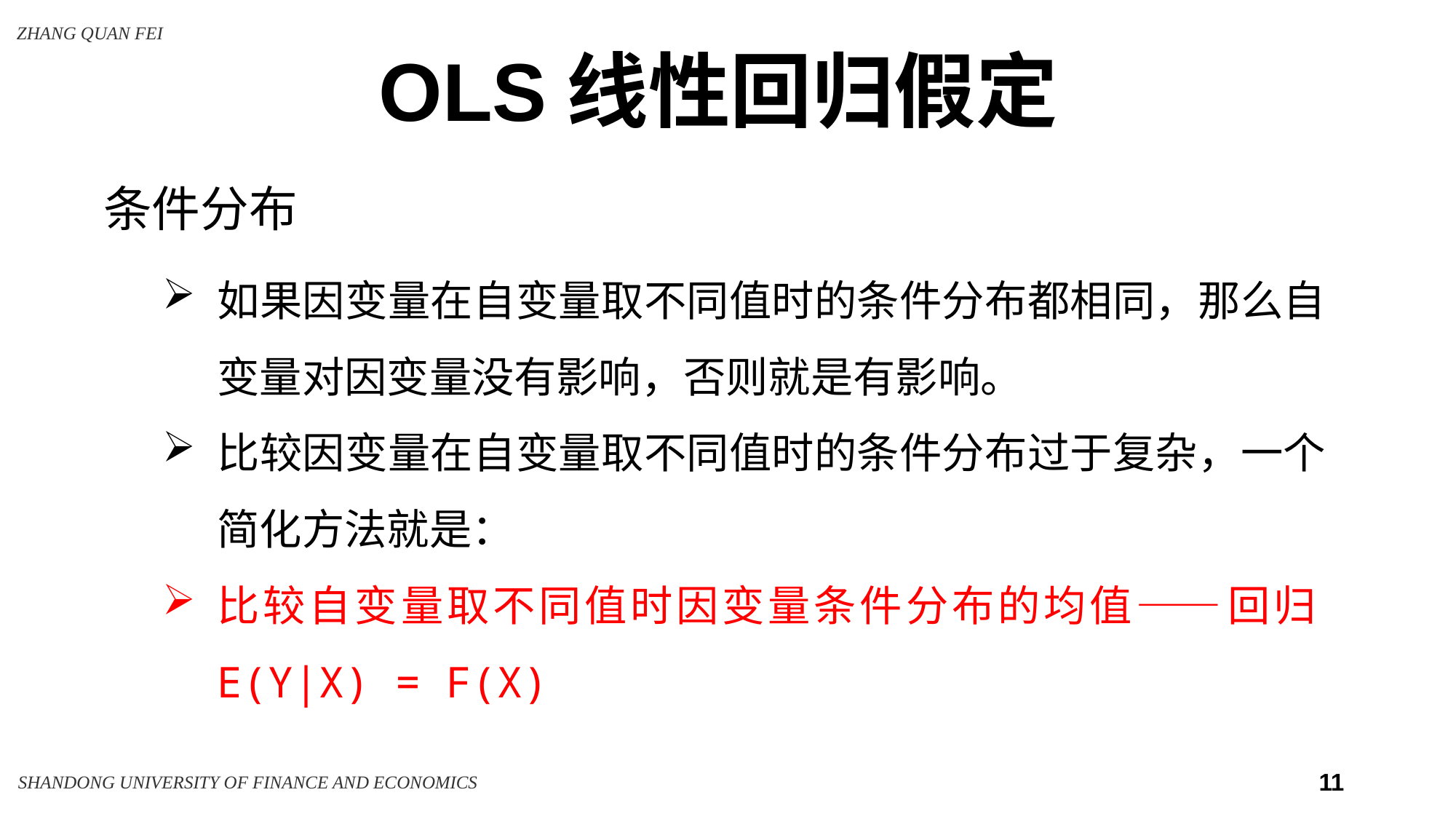

OLS线性回归假定
条件分布
如果因变量在自变量取不同值时的条件分布都相同，那么自变量对因变量没有影响，否则就是有影响。
比较因变量在自变量取不同值时的条件分布过于复杂，一个简化方法就是：
比较自变量取不同值时因变量条件分布的均值——回归E(Y|X) = F(X)
11